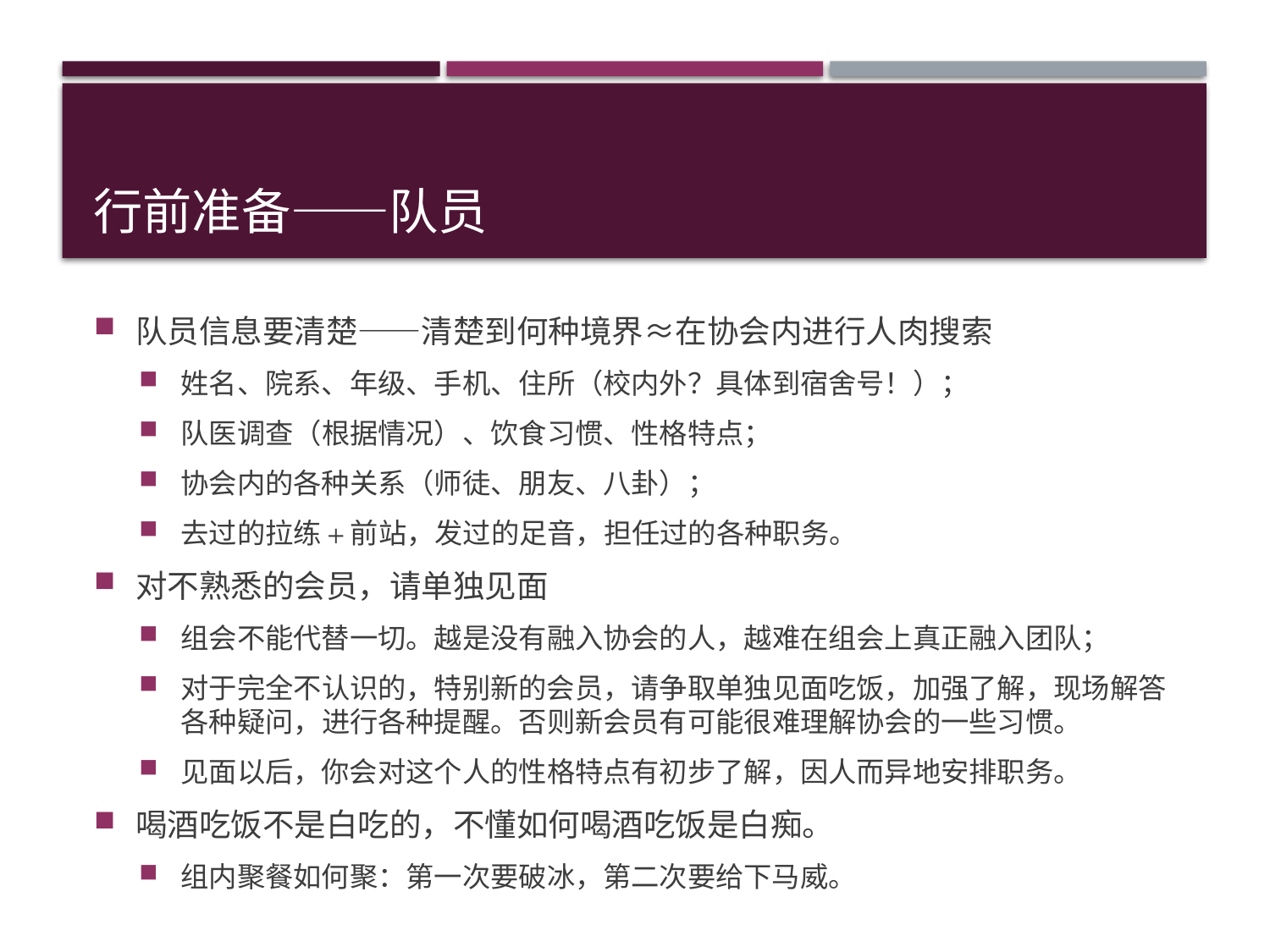

# 行前准备——队员
队员信息要清楚——清楚到何种境界≈在协会内进行人肉搜索
姓名、院系、年级、手机、住所（校内外？具体到宿舍号！）；
队医调查（根据情况）、饮食习惯、性格特点；
协会内的各种关系（师徒、朋友、八卦）；
去过的拉练+前站，发过的足音，担任过的各种职务。
对不熟悉的会员，请单独见面
组会不能代替一切。越是没有融入协会的人，越难在组会上真正融入团队；
对于完全不认识的，特别新的会员，请争取单独见面吃饭，加强了解，现场解答各种疑问，进行各种提醒。否则新会员有可能很难理解协会的一些习惯。
见面以后，你会对这个人的性格特点有初步了解，因人而异地安排职务。
喝酒吃饭不是白吃的，不懂如何喝酒吃饭是白痴。
组内聚餐如何聚：第一次要破冰，第二次要给下马威。